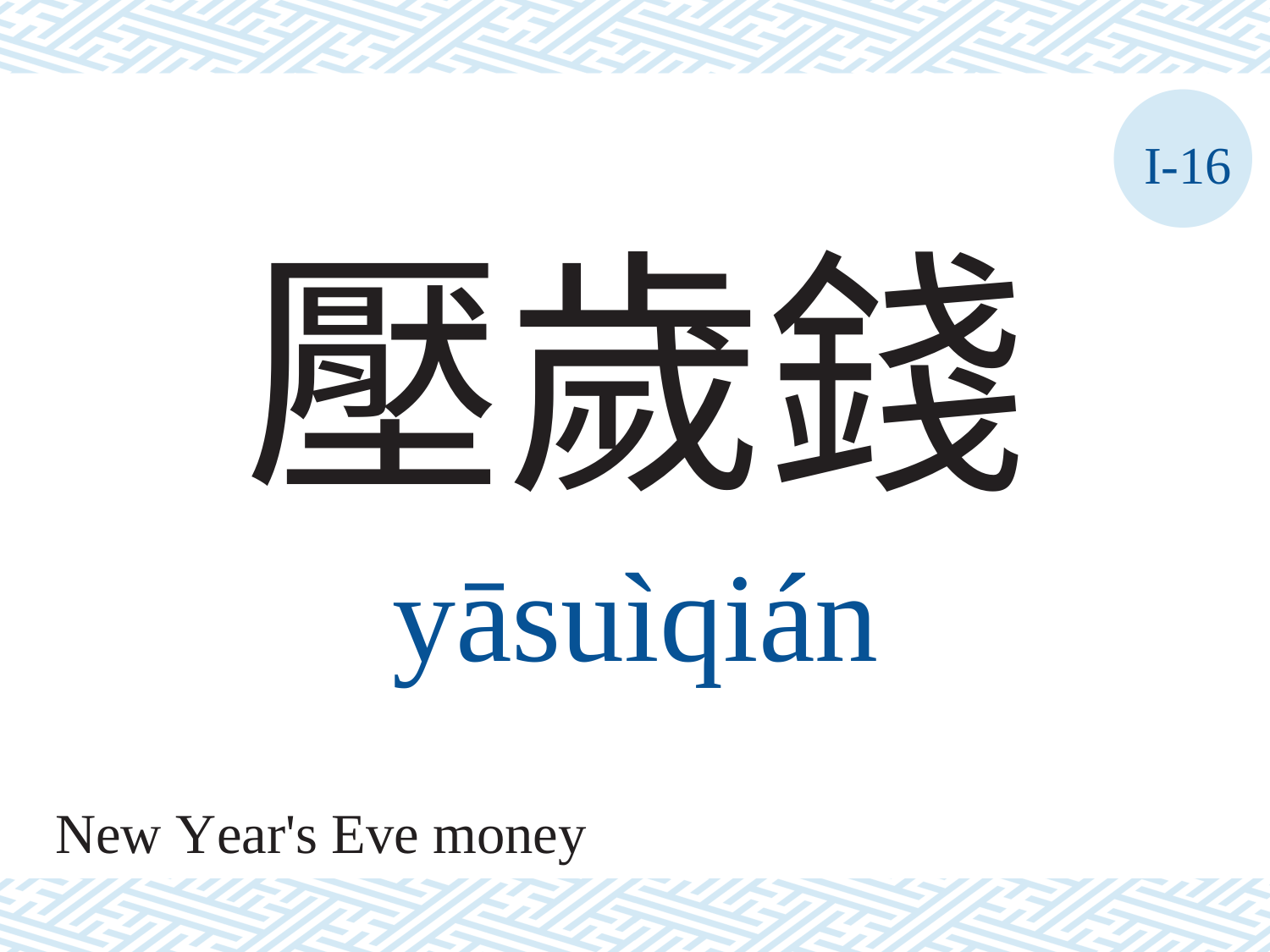

I-16
壓歲錢
yāsuìqián
New Year's Eve money